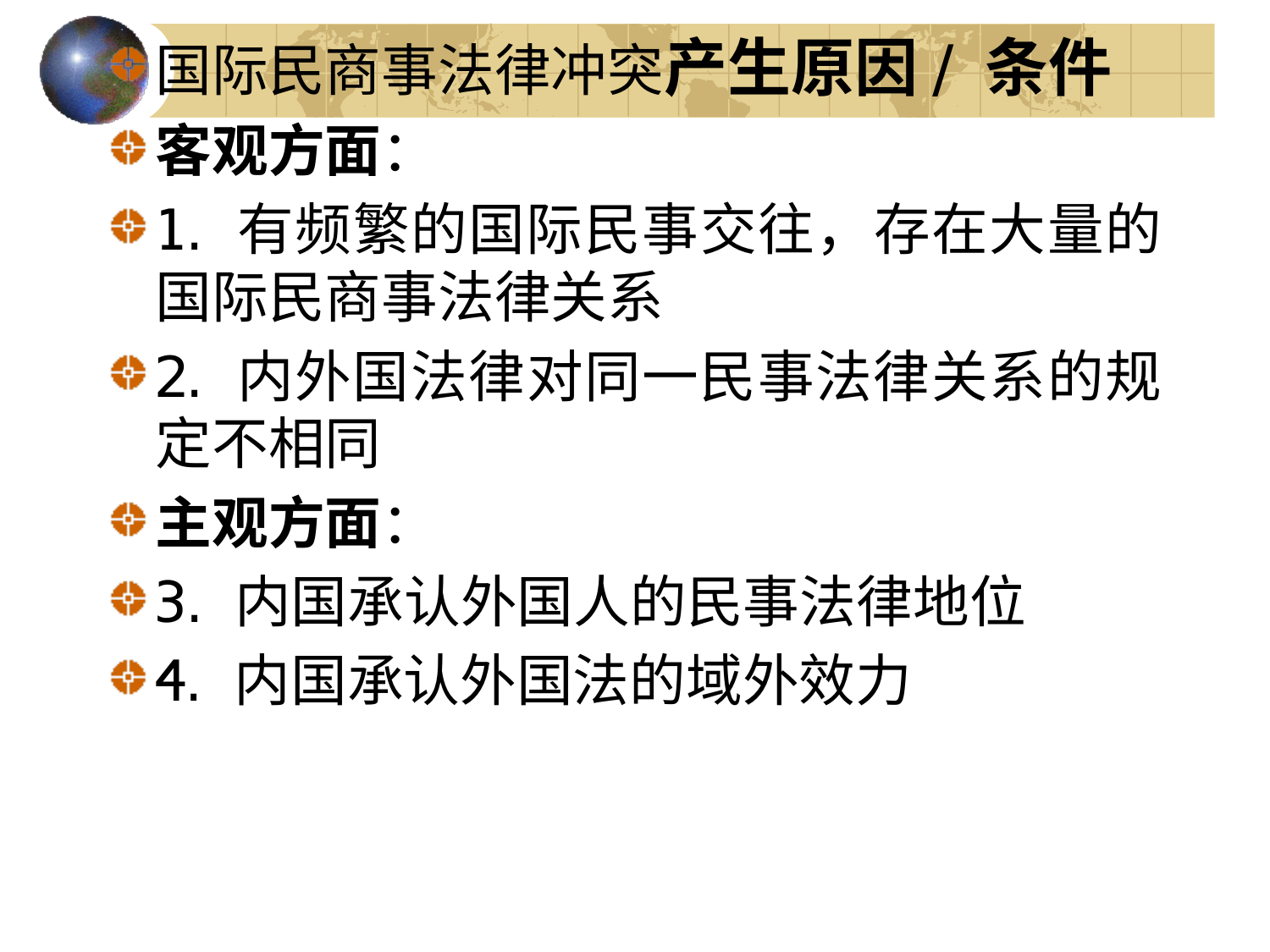

国际民商事法律冲突产生原因/条件
客观方面：
1. 有频繁的国际民事交往，存在大量的国际民商事法律关系
2. 内外国法律对同一民事法律关系的规定不相同
主观方面：
3. 内国承认外国人的民事法律地位
4. 内国承认外国法的域外效力